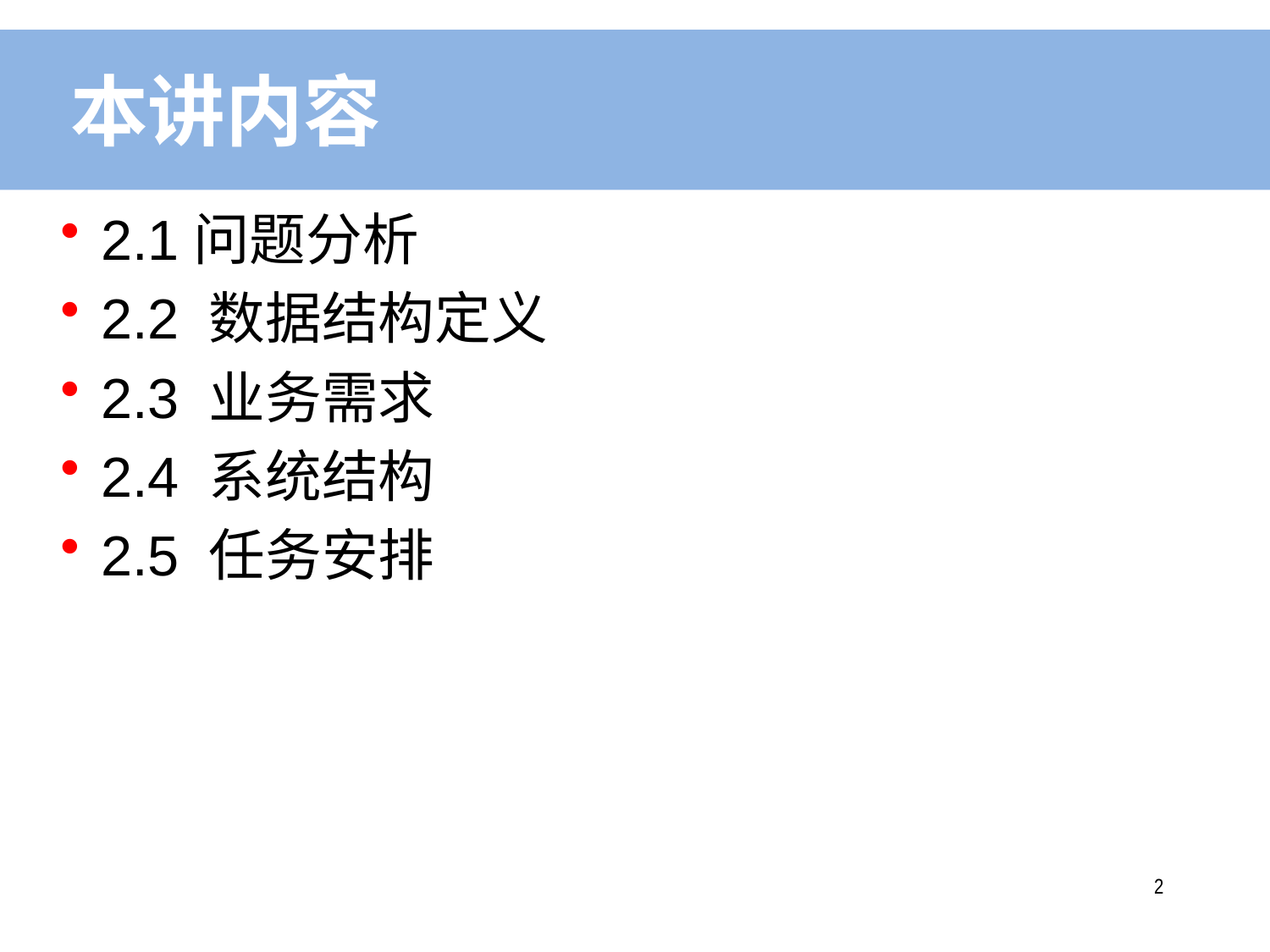

# 本讲内容
2.1问题分析
2.2 数据结构定义
2.3 业务需求
2.4 系统结构
2.5 任务安排
2